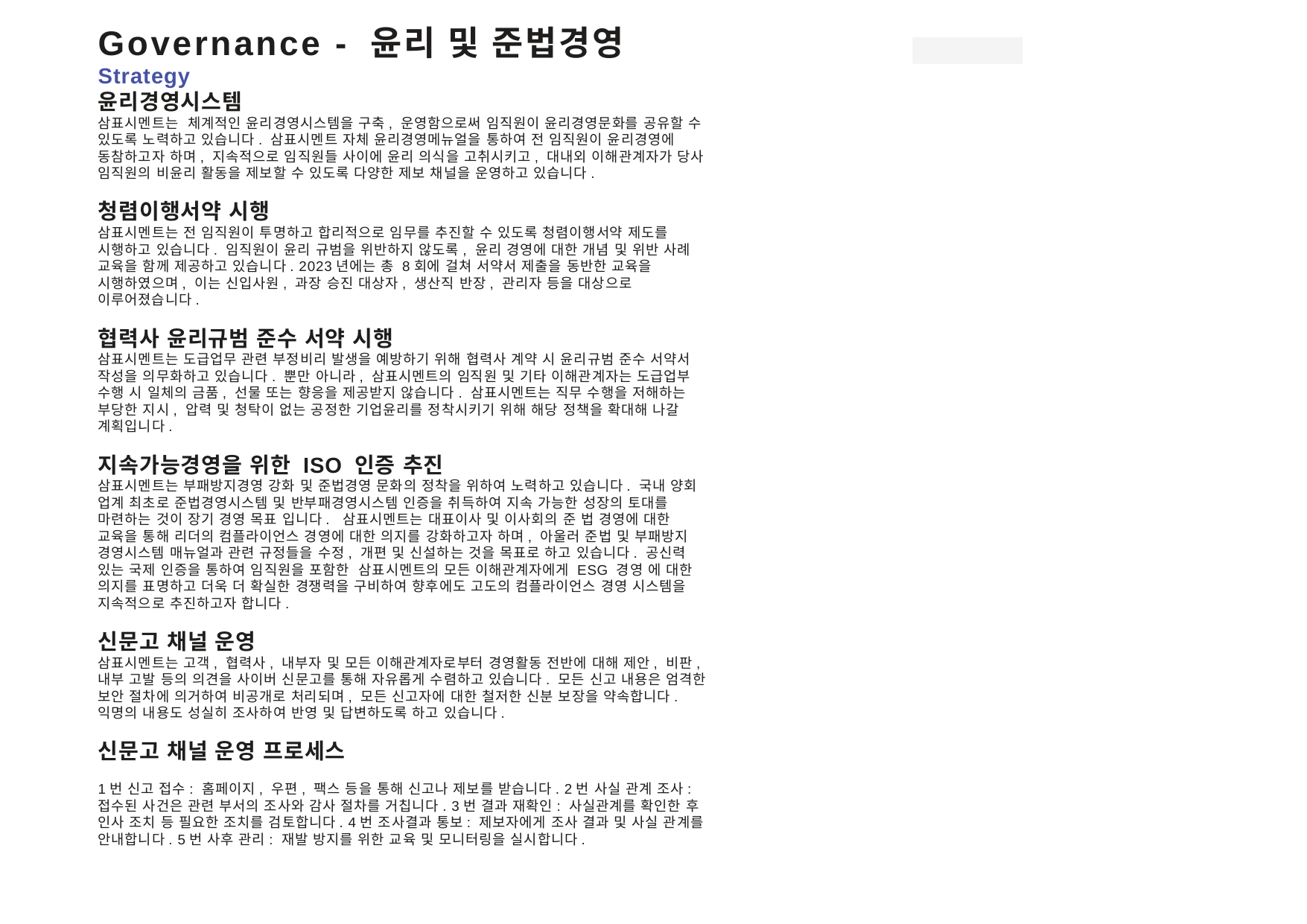

# Governance - 윤리 및 준법경영 Strategy 윤리경영시스템 삼표시멘트는  체계적인 윤리경영시스템을 구축, 운영함으로써 임직원이 윤리경영문화를 공유할 수 있도록 노력하고 있습니다. 삼표시멘트 자체 윤리경영메뉴얼을 통하여 전 임직원이 윤리경영에 동참하고자 하며, 지속적으로 임직원들 사이에 윤리 의식을 고취시키고, 대내외 이해관계자가 당사 임직원의 비윤리 활동을 제보할 수 있도록 다양한 제보 채널을 운영하고 있습니다. 청렴이행서약 시행 삼표시멘트는 전 임직원이 투명하고 합리적으로 임무를 추진할 수 있도록 청렴이행서약 제도를 시행하고 있습니다. 임직원이 윤리 규범을 위반하지 않도록, 윤리 경영에 대한 개념 및 위반 사례 교육을 함께 제공하고 있습니다. 2023년에는 총 8회에 걸쳐 서약서 제출을 동반한 교육을 시행하였으며, 이는 신입사원, 과장 승진 대상자, 생산직 반장, 관리자 등을 대상으로 이루어졌습니다. 협력사 윤리규범 준수 서약 시행 삼표시멘트는 도급업무 관련 부정비리 발생을 예방하기 위해 협력사 계약 시 윤리규범 준수 서약서 작성을 의무화하고 있습니다. 뿐만 아니라, 삼표시멘트의 임직원 및 기타 이해관계자는 도급업부 수행 시 일체의 금품, 선물 또는 향응을 제공받지 않습니다. 삼표시멘트는 직무 수행을 저해하는 부당한 지시, 압력 및 청탁이 없는 공정한 기업윤리를 정착시키기 위해 해당 정책을 확대해 나갈 계획입니다. 지속가능경영을 위한 ISO 인증 추진 삼표시멘트는 부패방지경영 강화 및 준법경영 문화의 정착을 위하여 노력하고 있습니다. 국내 양회 업계 최초로 준법경영시스템 및 반부패경영시스템 인증을 취득하여 지속 가능한 성장의 토대를 마련하는 것이 장기 경영 목표 입니다.  삼표시멘트는 대표이사 및 이사회의 준 법 경영에 대한 교육을 통해 리더의 컴플라이언스 경영에 대한 의지를 강화하고자 하며, 아울러 준법 및 부패방지 경영시스템 매뉴얼과 관련 규정들을 수정, 개편 및 신설하는 것을 목표로 하고 있습니다. 공신력 있는 국제 인증을 통하여 임직원을 포함한  삼표시멘트의 모든 이해관계자에게 ESG 경영 에 대한 의지를 표명하고 더욱 더 확실한 경쟁력을 구비하여 향후에도 고도의 컴플라이언스 경영 시스템을 지속적으로 추진하고자 합니다. 신문고 채널 운영 삼표시멘트는 고객, 협력사, 내부자 및 모든 이해관계자로부터 경영활동 전반에 대해 제안, 비판, 내부 고발 등의 의견을 사이버 신문고를 통해 자유롭게 수렴하고 있습니다. 모든 신고 내용은 엄격한 보안 절차에 의거하여 비공개로 처리되며, 모든 신고자에 대한 철저한 신분 보장을 약속합니다. 익명의 내용도 성실히 조사하여 반영 및 답변하도록 하고 있습니다. 신문고 채널 운영 프로세스

1번 신고 접수: 홈페이지, 우편, 팩스 등을 통해 신고나 제보를 받습니다. 2번 사실 관계 조사: 접수된 사건은 관련 부서의 조사와 감사 절차를 거칩니다. 3번 결과 재확인: 사실관계를 확인한 후 인사 조치 등 필요한 조치를 검토합니다. 4번 조사결과 통보: 제보자에게 조사 결과 및 사실 관계를 안내합니다. 5번 사후 관리: 재발 방지를 위한 교육 및 모니터링을 실시합니다.